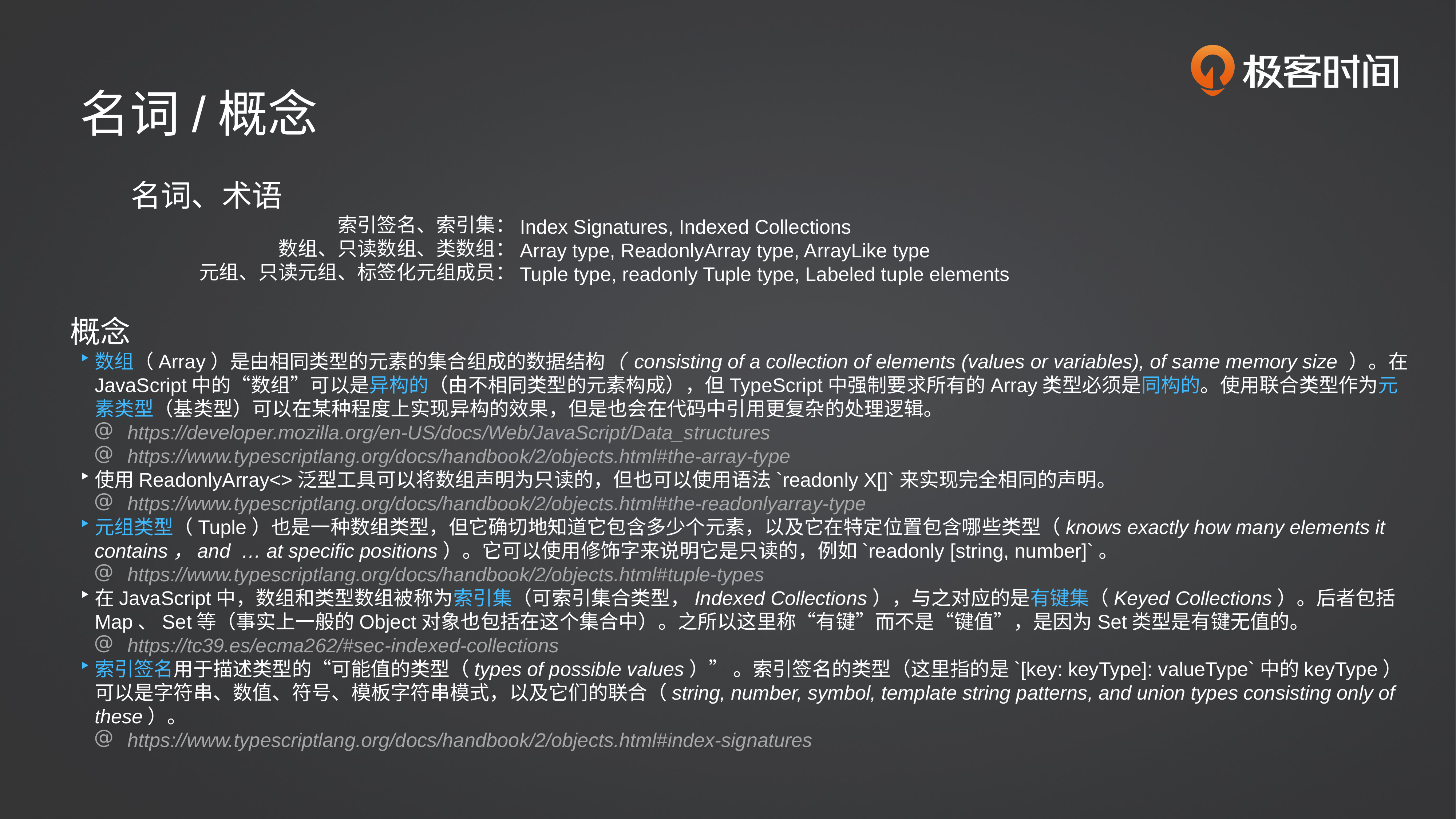

名词/概念
名词、术语
索引签名、索引集：
数组、只读数组、类数组：
元组、只读元组、标签化元组成员：

Index Signatures, Indexed Collections
Array type, ReadonlyArray type, ArrayLike type
Tuple type, readonly Tuple type, Labeled tuple elements
概念
数组（Array）是由相同类型的元素的集合组成的数据结构（ consisting of a collection of elements (values or variables), of same memory size ）。在JavaScript中的“数组”可以是异构的（由不相同类型的元素构成），但TypeScript中强制要求所有的Array类型必须是同构的。使用联合类型作为元素类型（基类型）可以在某种程度上实现异构的效果，但是也会在代码中引用更复杂的处理逻辑。
https://developer.mozilla.org/en-US/docs/Web/JavaScript/Data_structures
https://www.typescriptlang.org/docs/handbook/2/objects.html#the-array-type
使用ReadonlyArray<>泛型工具可以将数组声明为只读的，但也可以使用语法`readonly X[]`来实现完全相同的声明。
https://www.typescriptlang.org/docs/handbook/2/objects.html#the-readonlyarray-type
元组类型（Tuple）也是一种数组类型，但它确切地知道它包含多少个元素，以及它在特定位置包含哪些类型（knows exactly how many elements it contains，and  … at specific positions）。它可以使用修饰字来说明它是只读的，例如`readonly [string, number]`。
https://www.typescriptlang.org/docs/handbook/2/objects.html#tuple-types
在JavaScript中，数组和类型数组被称为索引集（可索引集合类型，Indexed Collections），与之对应的是有键集（Keyed Collections）。后者包括Map、Set等（事实上一般的Object对象也包括在这个集合中）。之所以这里称“有键”而不是“键值”，是因为Set类型是有键无值的。
https://tc39.es/ecma262/#sec-indexed-collections
索引签名用于描述类型的“可能值的类型（types of possible values）” 。索引签名的类型（这里指的是`[key: keyType]: valueType`中的keyType）可以是字符串、数值、符号、模板字符串模式，以及它们的联合（string, number, symbol, template string patterns, and union types consisting only of these）。
https://www.typescriptlang.org/docs/handbook/2/objects.html#index-signatures